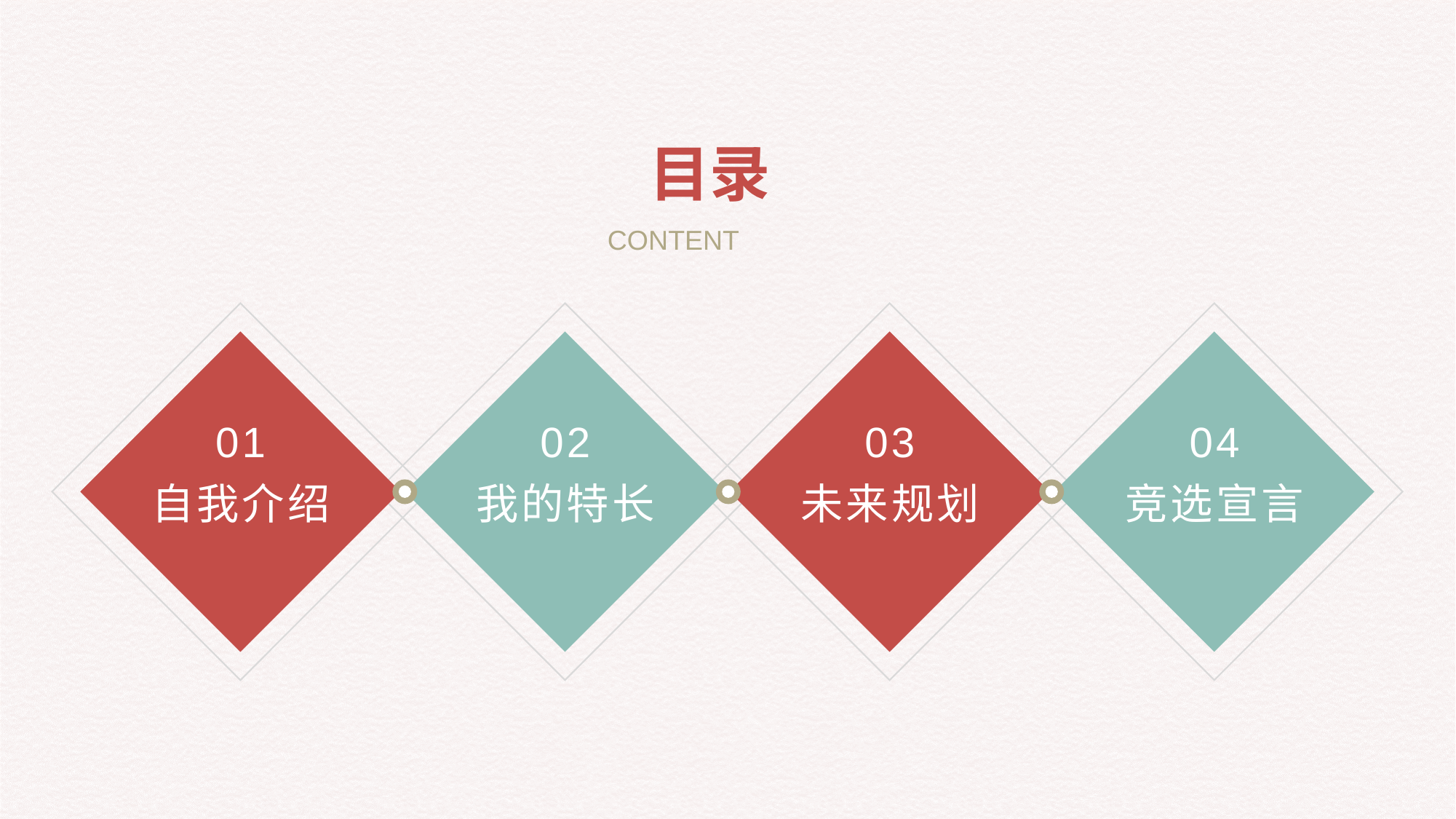

目录
CONTENT

01
02
03
04
自我介绍
我的特长
未来规划
竞选宣言